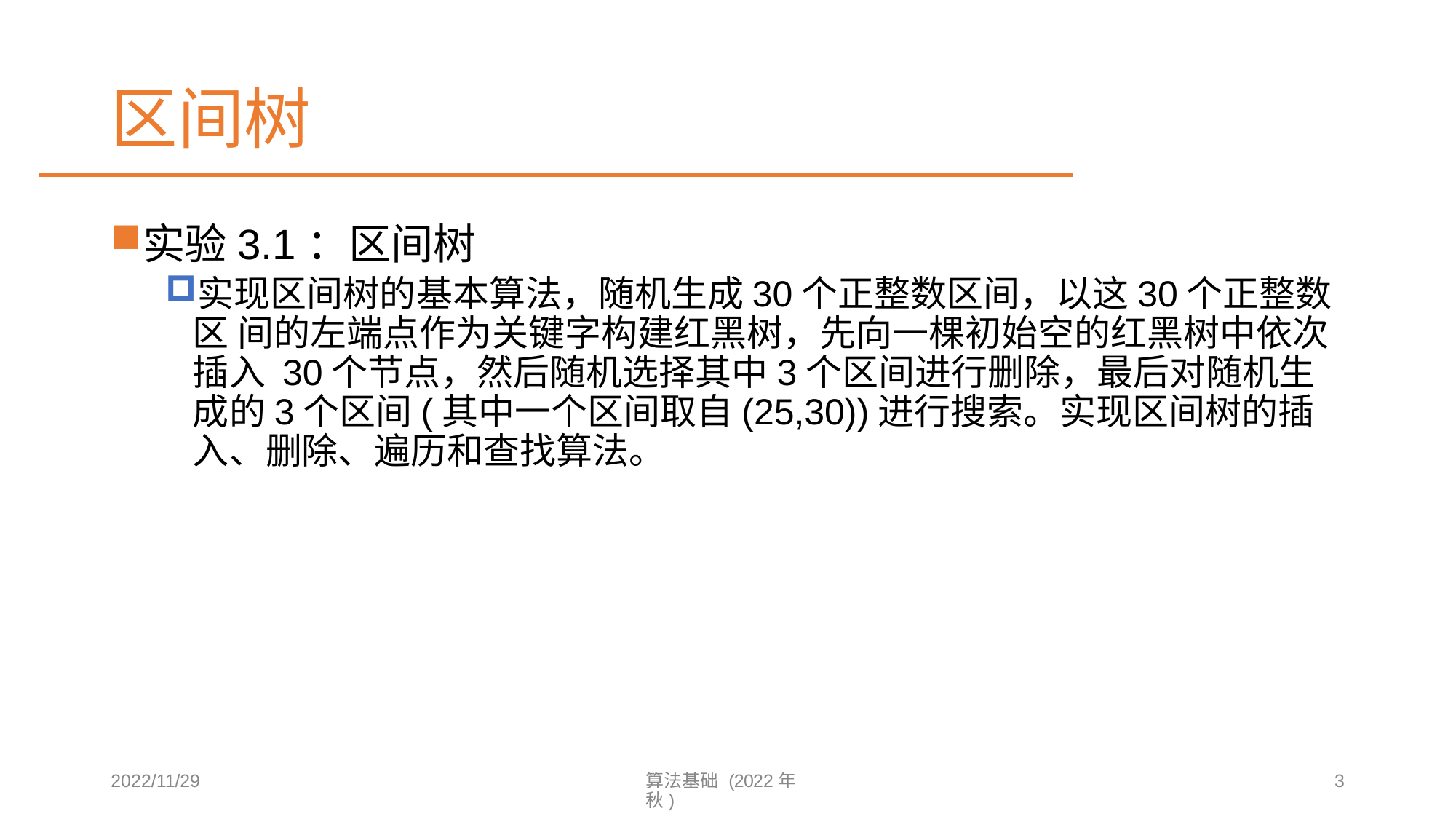

# 区间树
实验3.1：区间树
实现区间树的基本算法，随机生成30个正整数区间，以这30个正整数区 间的左端点作为关键字构建红黑树，先向一棵初始空的红黑树中依次插入 30个节点，然后随机选择其中3个区间进行删除，最后对随机生成的3个区间(其中一个区间取自(25,30))进行搜索。实现区间树的插入、删除、遍历和查找算法。
2022/11/29
算法基础 (2022年秋)
3